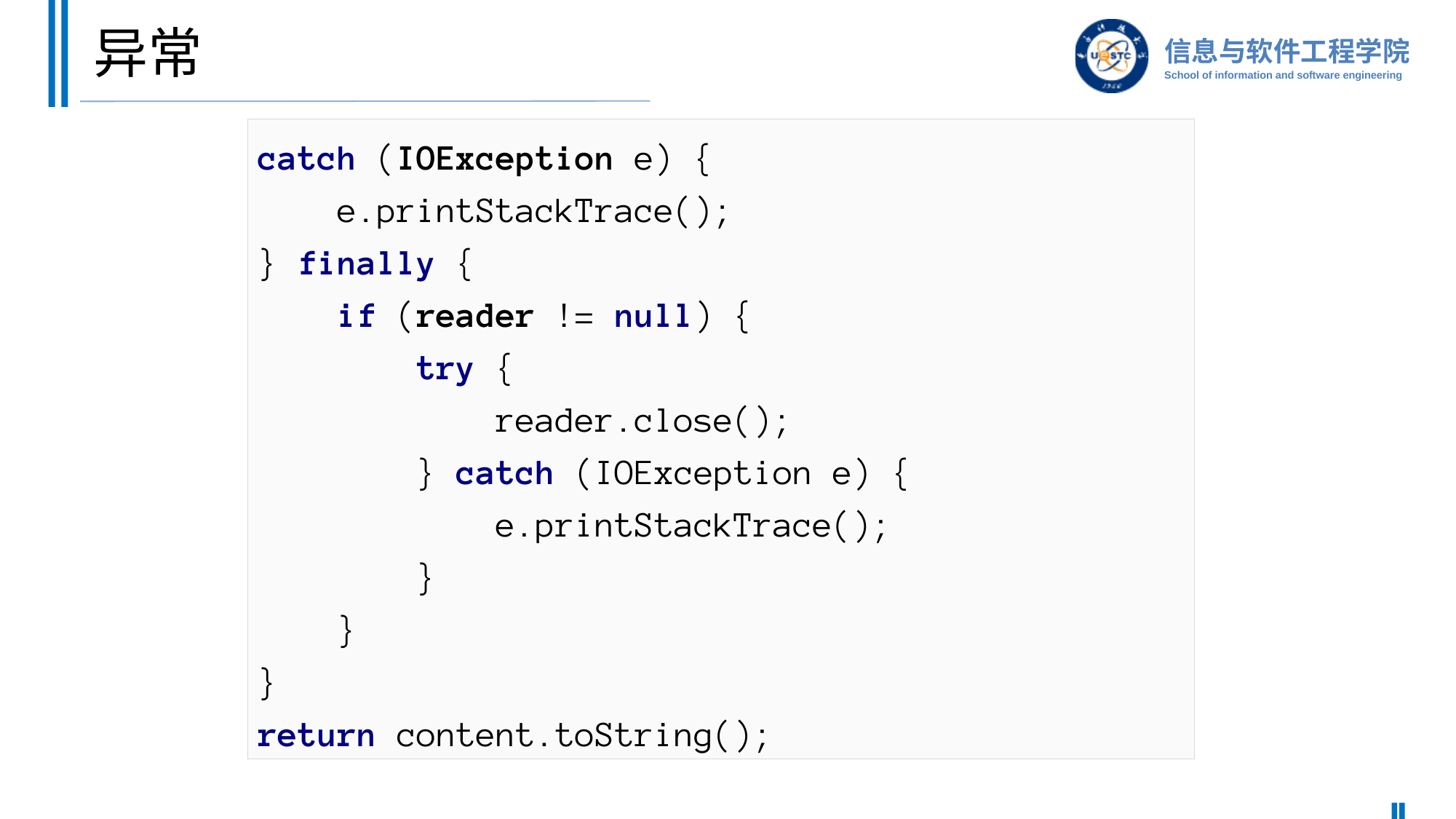

# 异常
catch (IOException e) {
    e.printStackTrace();
} finally {
    if (reader != null) {
        try {
            reader.close();
        } catch (IOException e) {
            e.printStackTrace();
        }
    }
}
return content.toString();